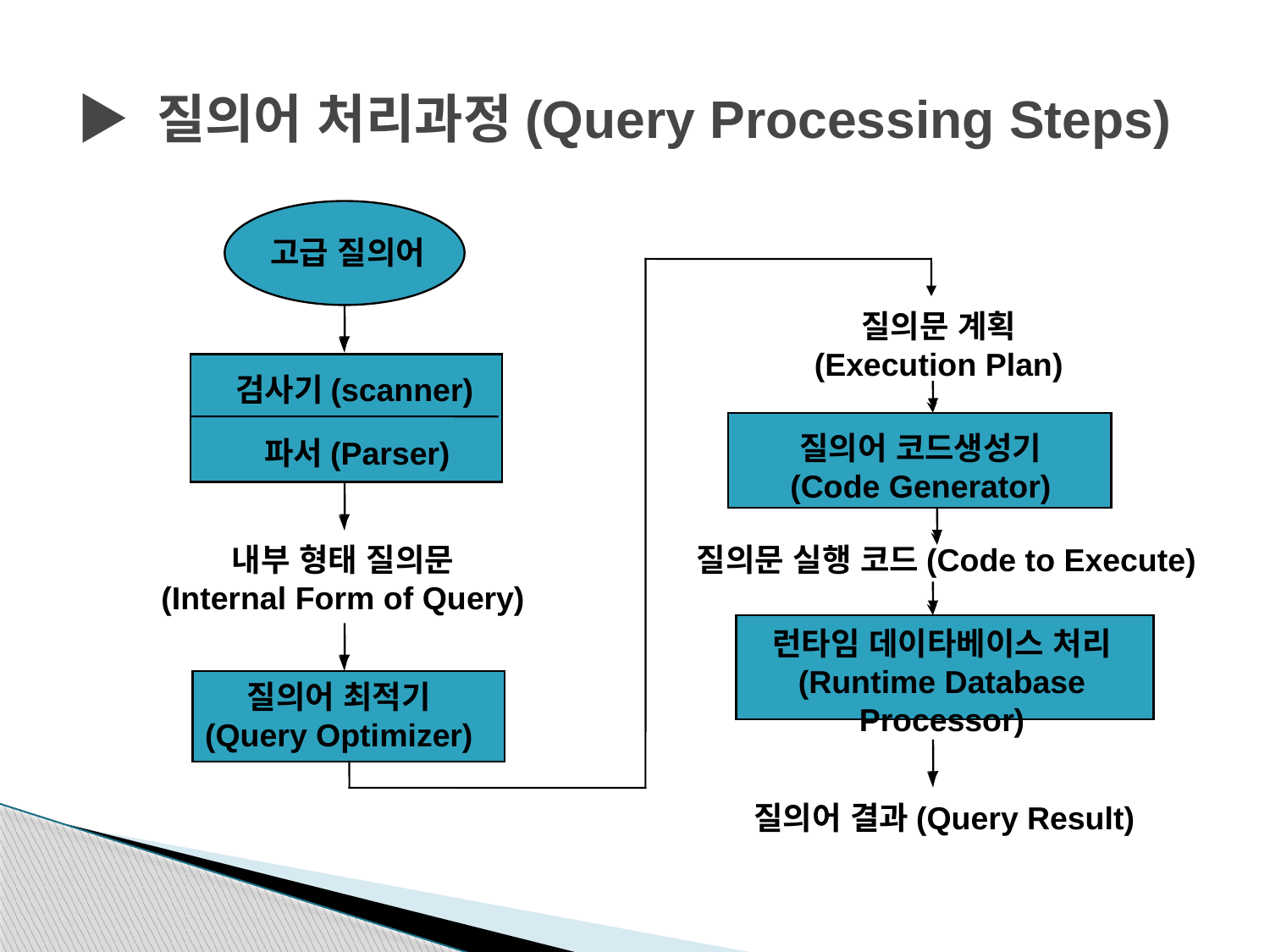

# ▶ 질의어 처리과정(Query Processing Steps)

고급 질의어

질의문 계획
(Execution Plan)

검사기(scanner)

질의어 코드생성기
(Code Generator)

   파서(Parser)

내부 형태 질의문
(Internal Form of Query)
질의문 실행 코드(Code to Execute)

런타임 데이타베이스 처리
(Runtime Database Processor)

질의어 최적기
(Query Optimizer)

질의어 결과(Query Result)